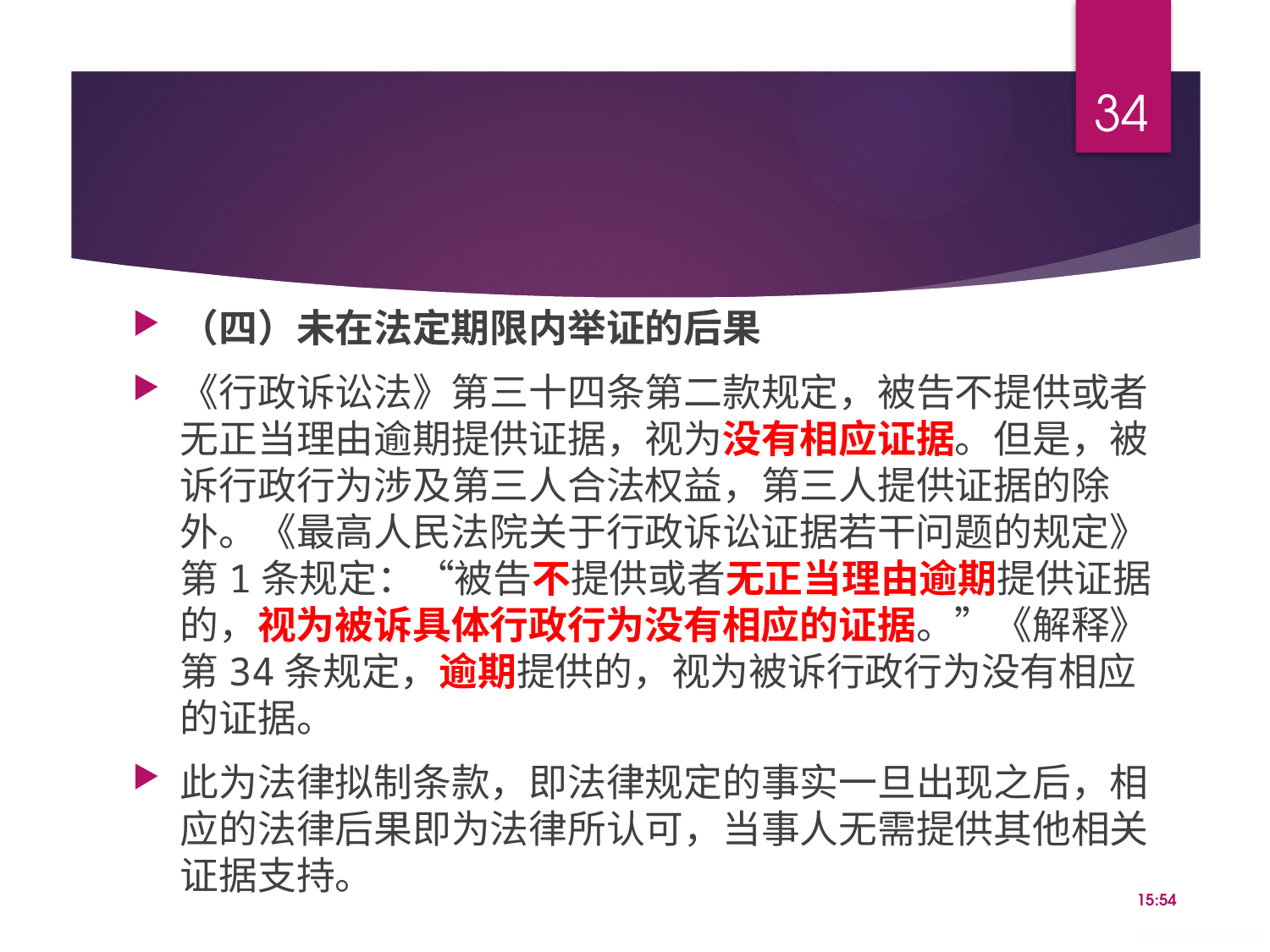

34
#
（四）未在法定期限内举证的后果
《行政诉讼法》第三十四条第二款规定，被告不提供或者无正当理由逾期提供证据，视为没有相应证据。但是，被诉行政行为涉及第三人合法权益，第三人提供证据的除外。《最高人民法院关于行政诉讼证据若干问题的规定》第1条规定：“被告不提供或者无正当理由逾期提供证据的，视为被诉具体行政行为没有相应的证据。”《解释》第34条规定，逾期提供的，视为被诉行政行为没有相应的证据。
此为法律拟制条款，即法律规定的事实一旦出现之后，相应的法律后果即为法律所认可，当事人无需提供其他相关证据支持。
15:54